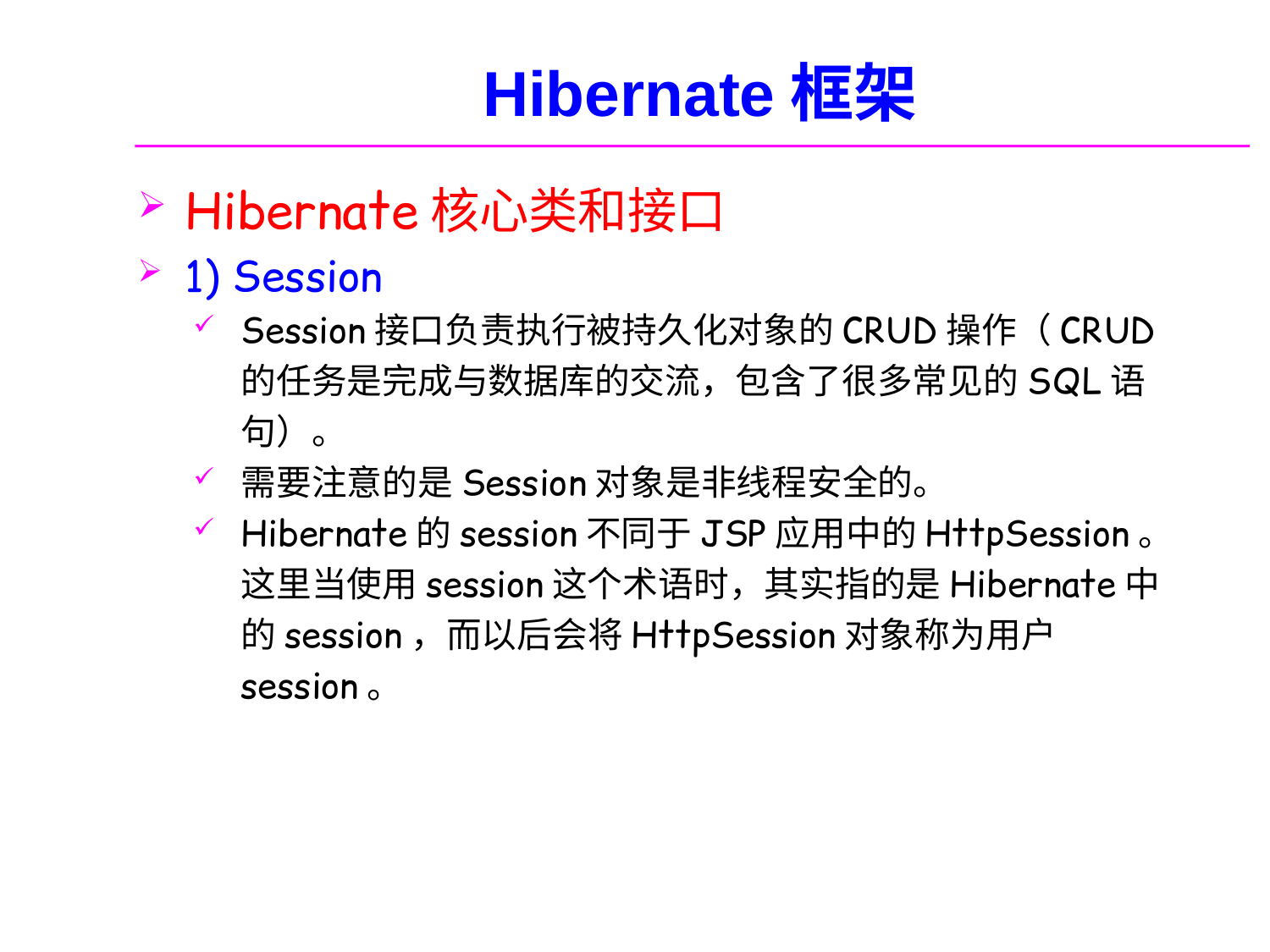

# Hibernate框架
Hibernate核心类和接口
1) Session
Session接口负责执行被持久化对象的CRUD操作（CRUD的任务是完成与数据库的交流，包含了很多常见的SQL语句）。
需要注意的是Session对象是非线程安全的。
Hibernate的session不同于JSP应用中的HttpSession。这里当使用session这个术语时，其实指的是Hibernate中的session，而以后会将HttpSession对象称为用户session。

50